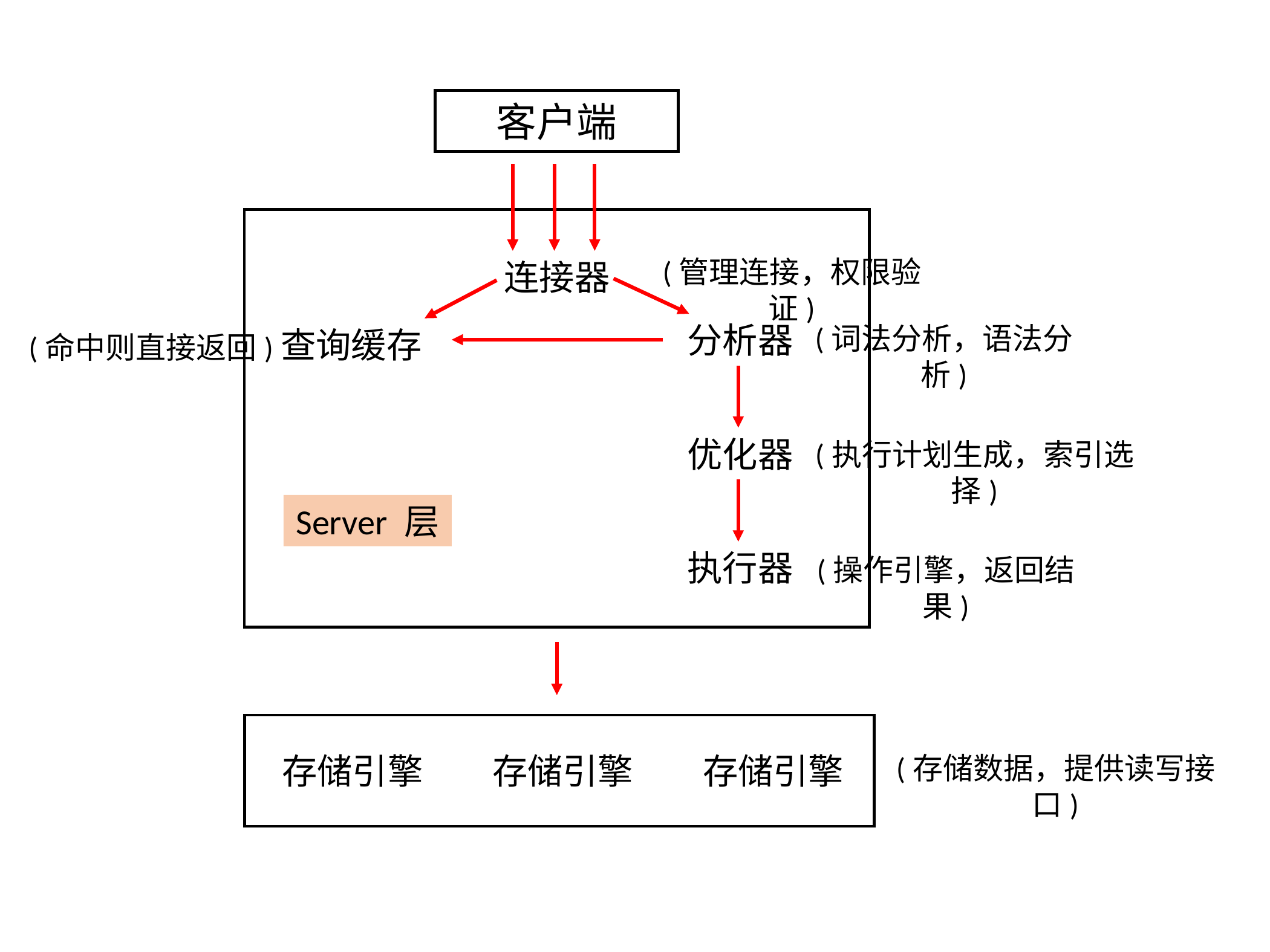

客户端

(管理连接，权限验证)
连接器
分析器
(词法分析，语法分析)
查询缓存
(命中则直接返回)
优化器
(执行计划生成，索引选择)
Server 层
执行器
(操作引擎，返回结果)

存储引擎
存储引擎
存储引擎
(存储数据，提供读写接口)